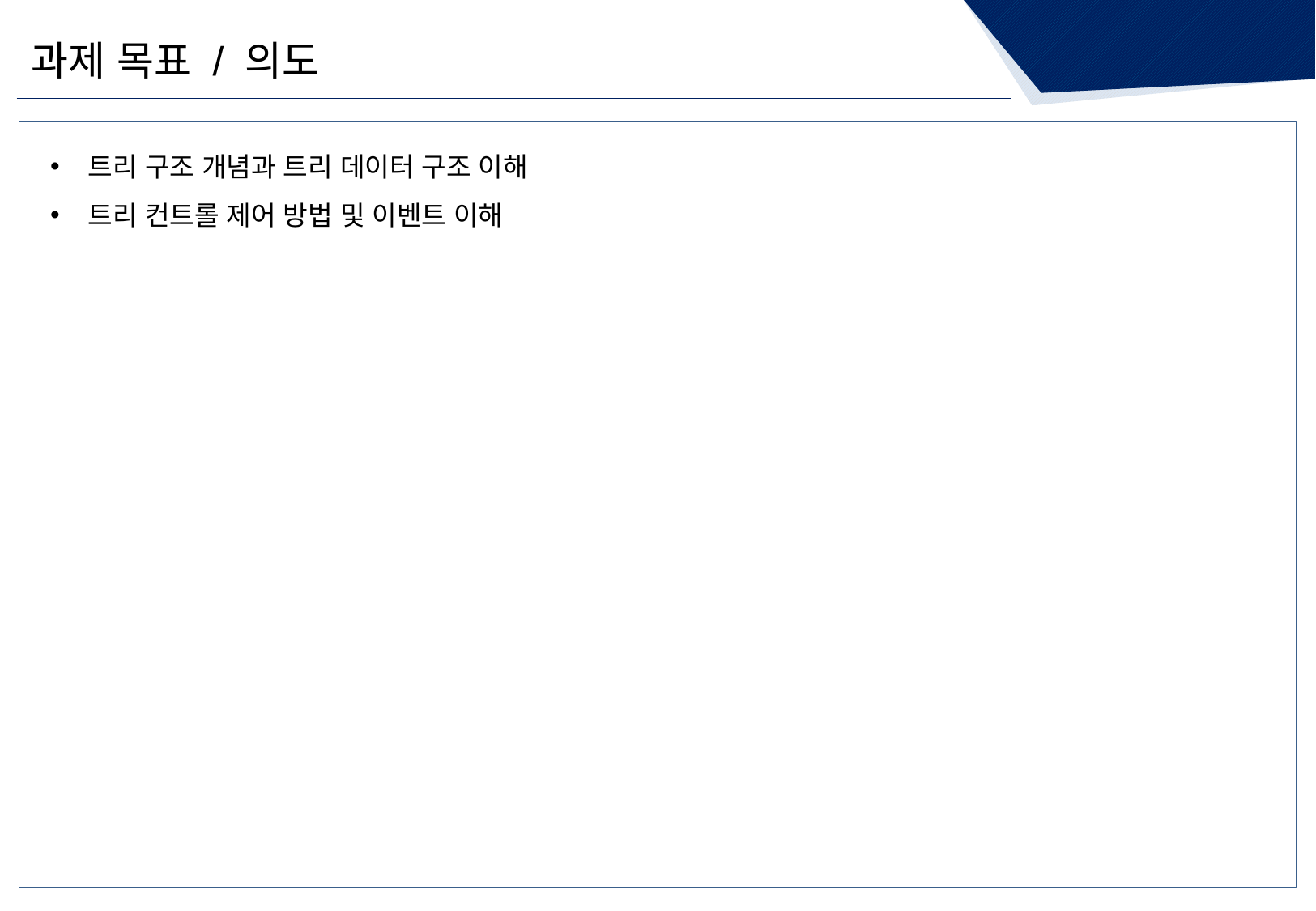

과제 목표 / 의도

트리 구조 개념과 트리 데이터 구조 이해
트리 컨트롤 제어 방법 및 이벤트 이해